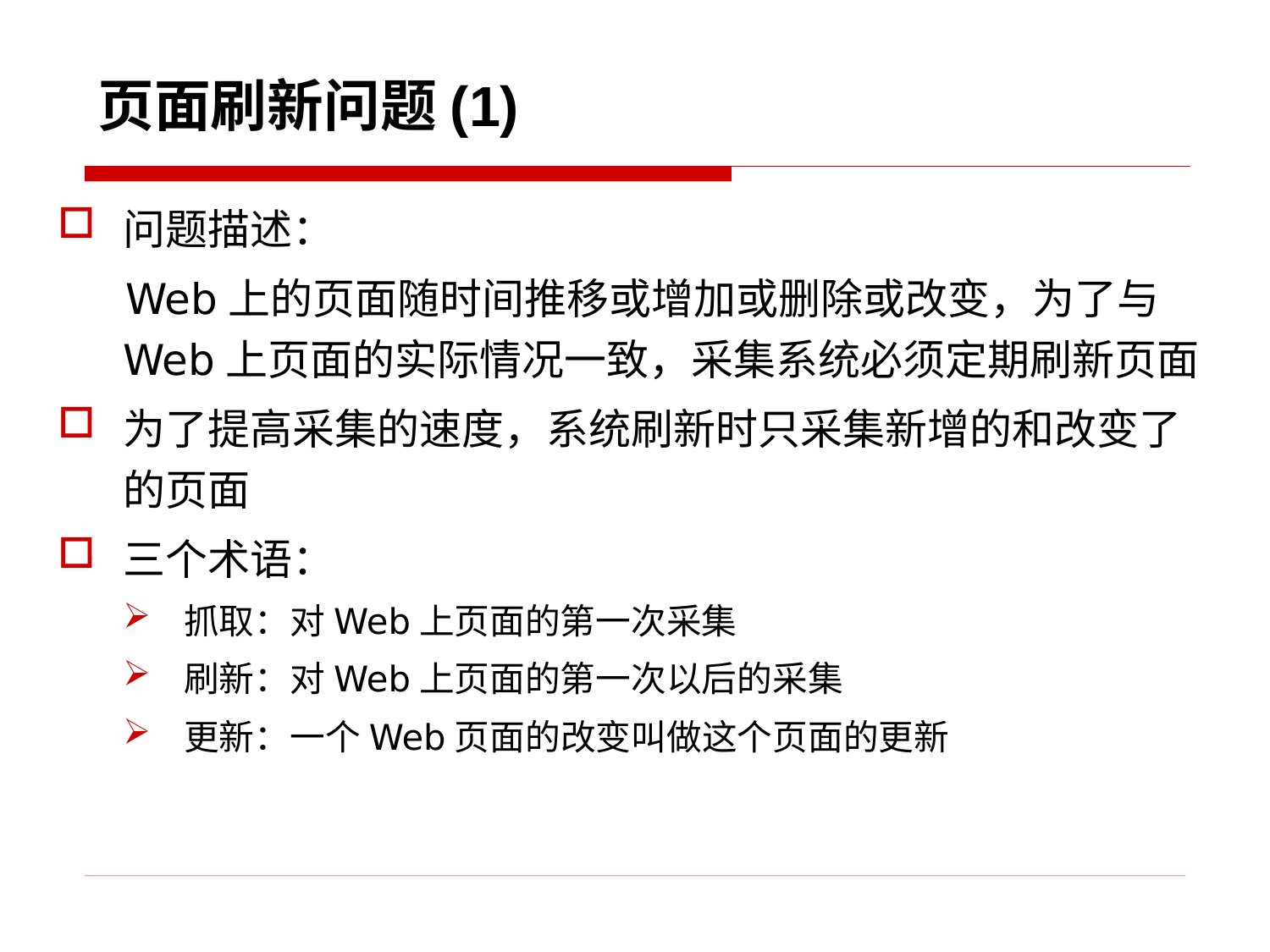

# 页面刷新问题(1)
问题描述：
     Web上的页面随时间推移或增加或删除或改变，为了与Web上页面的实际情况一致，采集系统必须定期刷新页面
为了提高采集的速度，系统刷新时只采集新增的和改变了的页面
三个术语：
抓取：对Web上页面的第一次采集
刷新：对Web上页面的第一次以后的采集
更新：一个Web页面的改变叫做这个页面的更新

54